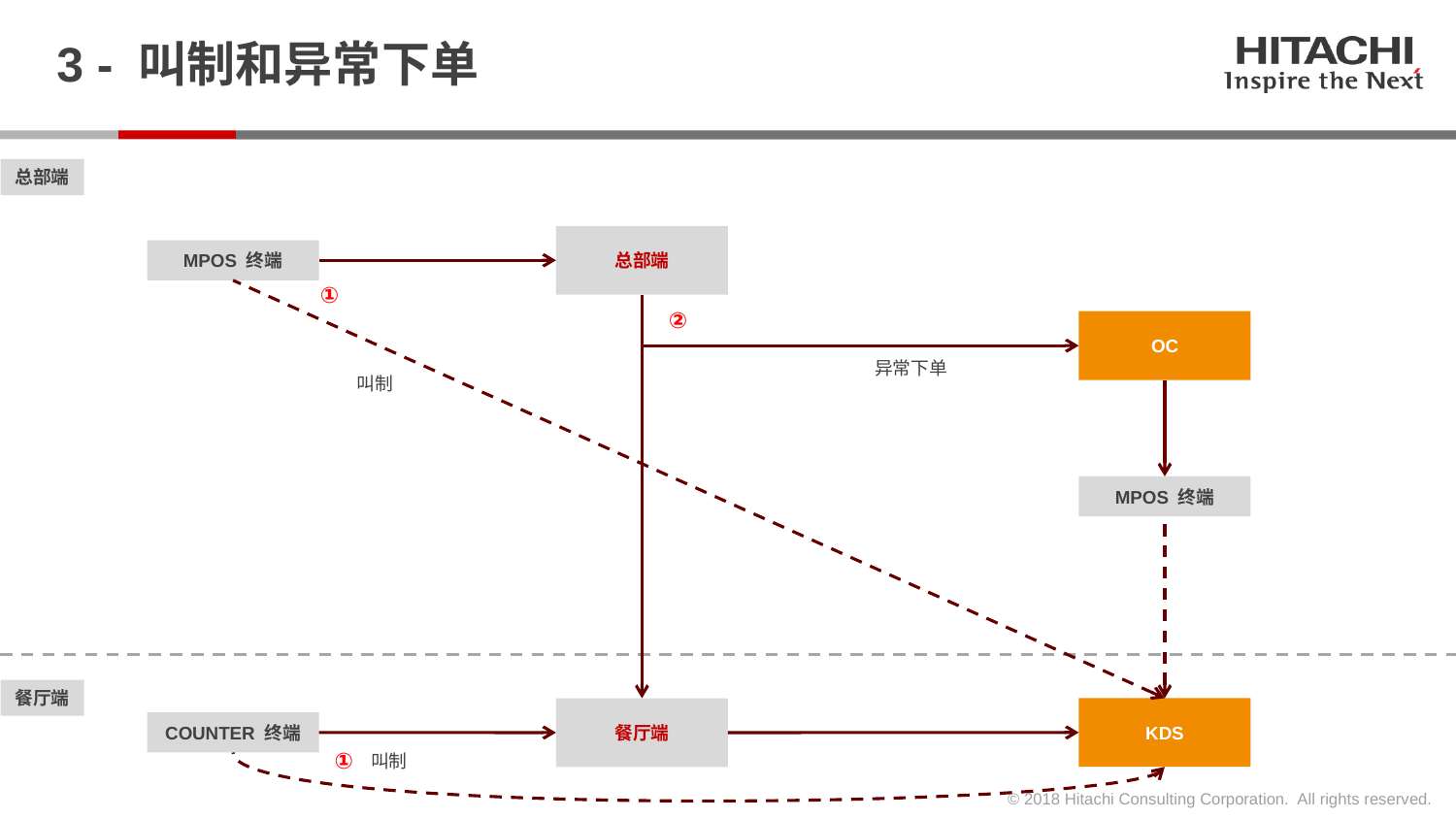

# 3 - 叫制和异常下单
总部端
总部端
MPOS 终端
①
②
OC
异常下单
叫制
MPOS 终端
餐厅端
KDS
餐厅端
COUNTER 终端
①
叫制